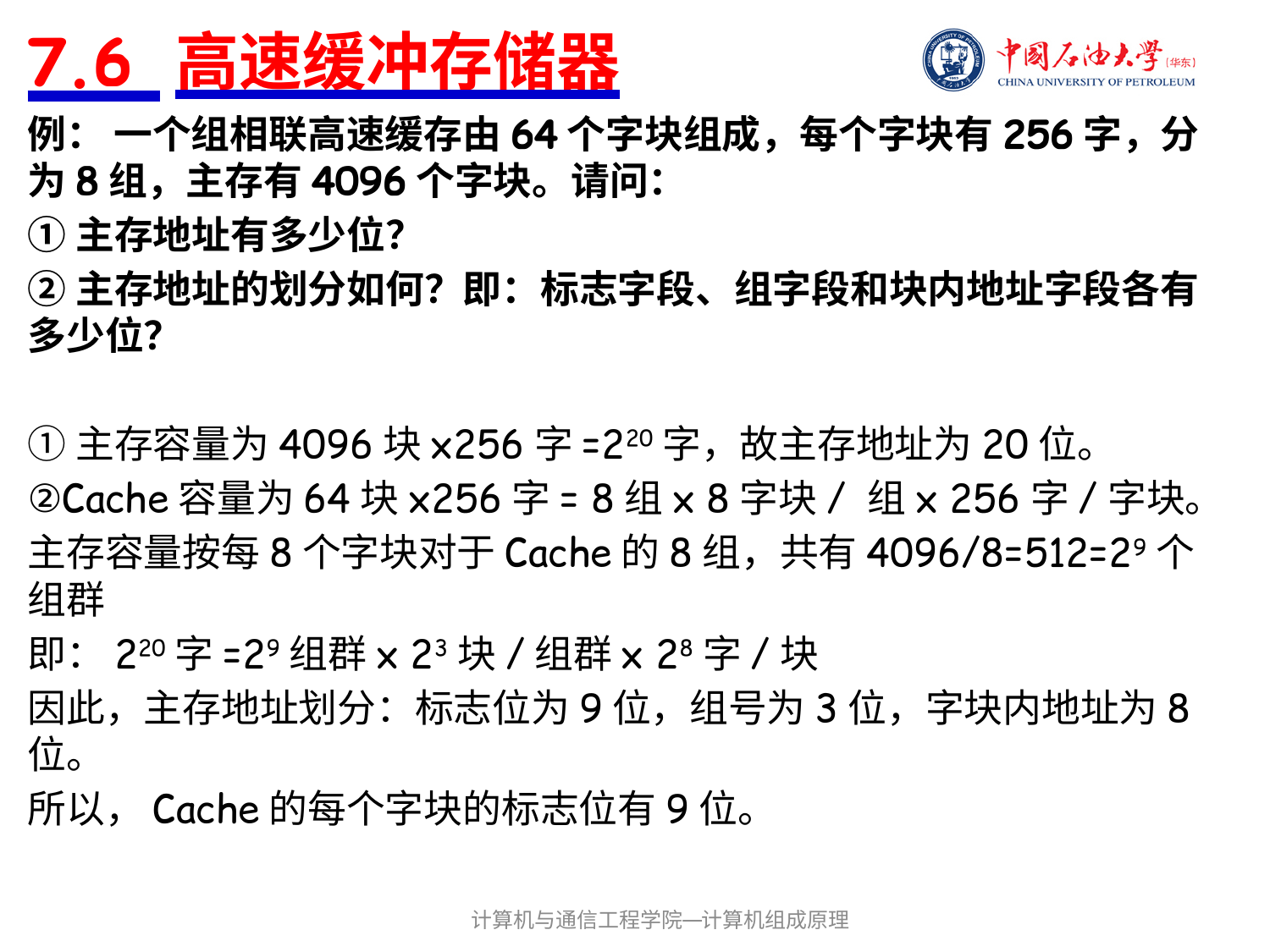

# 7.6 高速缓冲存储器
例： 一个组相联高速缓存由64个字块组成，每个字块有256字，分为8组，主存有4096个字块。请问：
①主存地址有多少位？
②主存地址的划分如何？即：标志字段、组字段和块内地址字段各有多少位？

①主存容量为4096块x256字=220字，故主存地址为20位。
②Cache容量为64块x256字= 8组x 8字块/ 组x 256字/字块。
主存容量按每8个字块对于Cache的8组，共有4096/8=512=29个组群
即：220字=29组群x 23块/组群x 28字/块
因此，主存地址划分：标志位为9位，组号为3位，字块内地址为8位。
所以，Cache的每个字块的标志位有9位。

计算机与通信工程学院—计算机组成原理
77